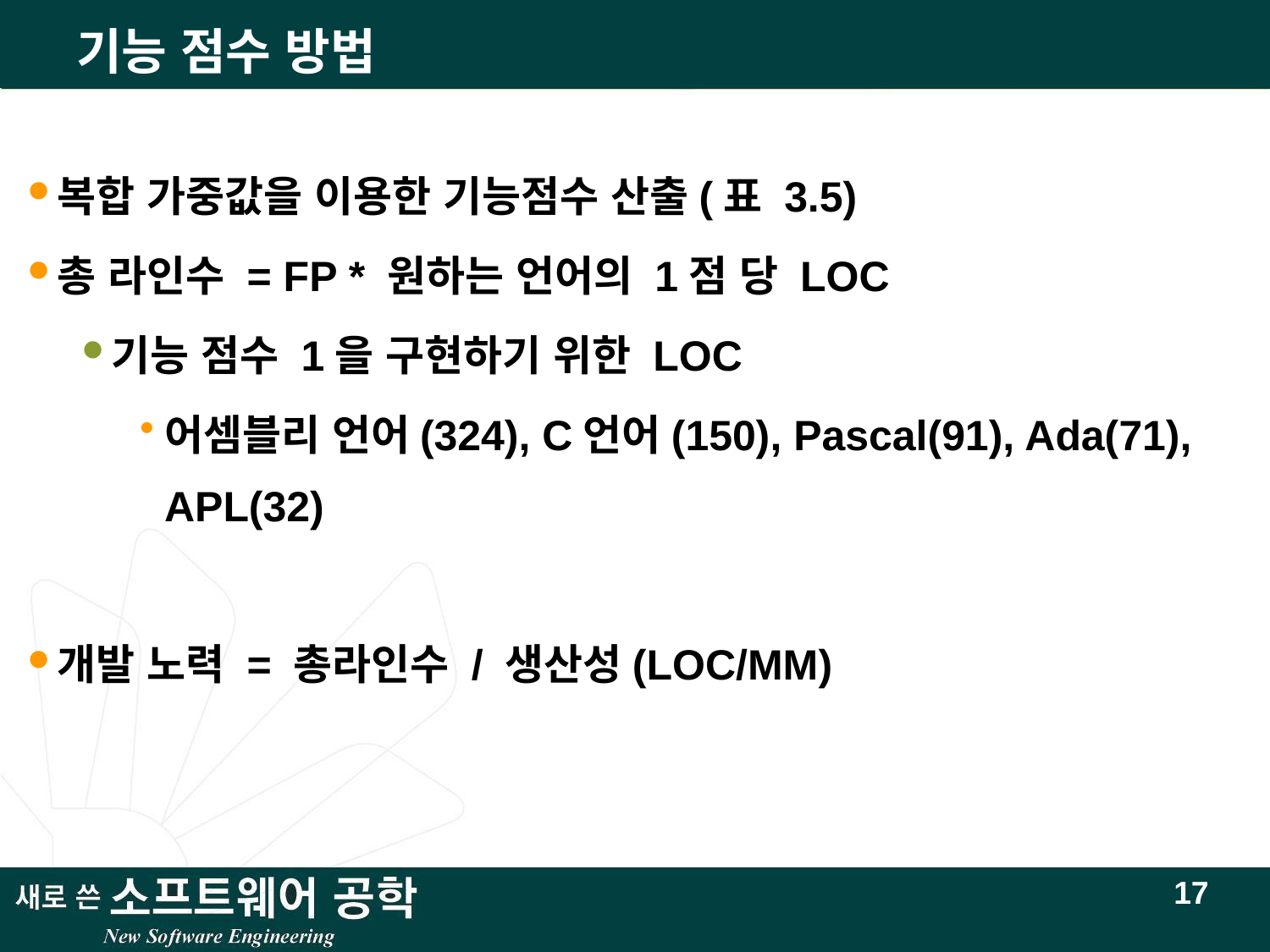

# 기능 점수 방법
복합 가중값을 이용한 기능점수 산출(표 3.5)
총 라인수 = FP * 원하는 언어의 1점 당 LOC
기능 점수 1을 구현하기 위한 LOC
어셈블리 언어(324), C언어(150), Pascal(91), Ada(71), APL(32)

개발 노력 = 총라인수 / 생산성(LOC/MM)
17